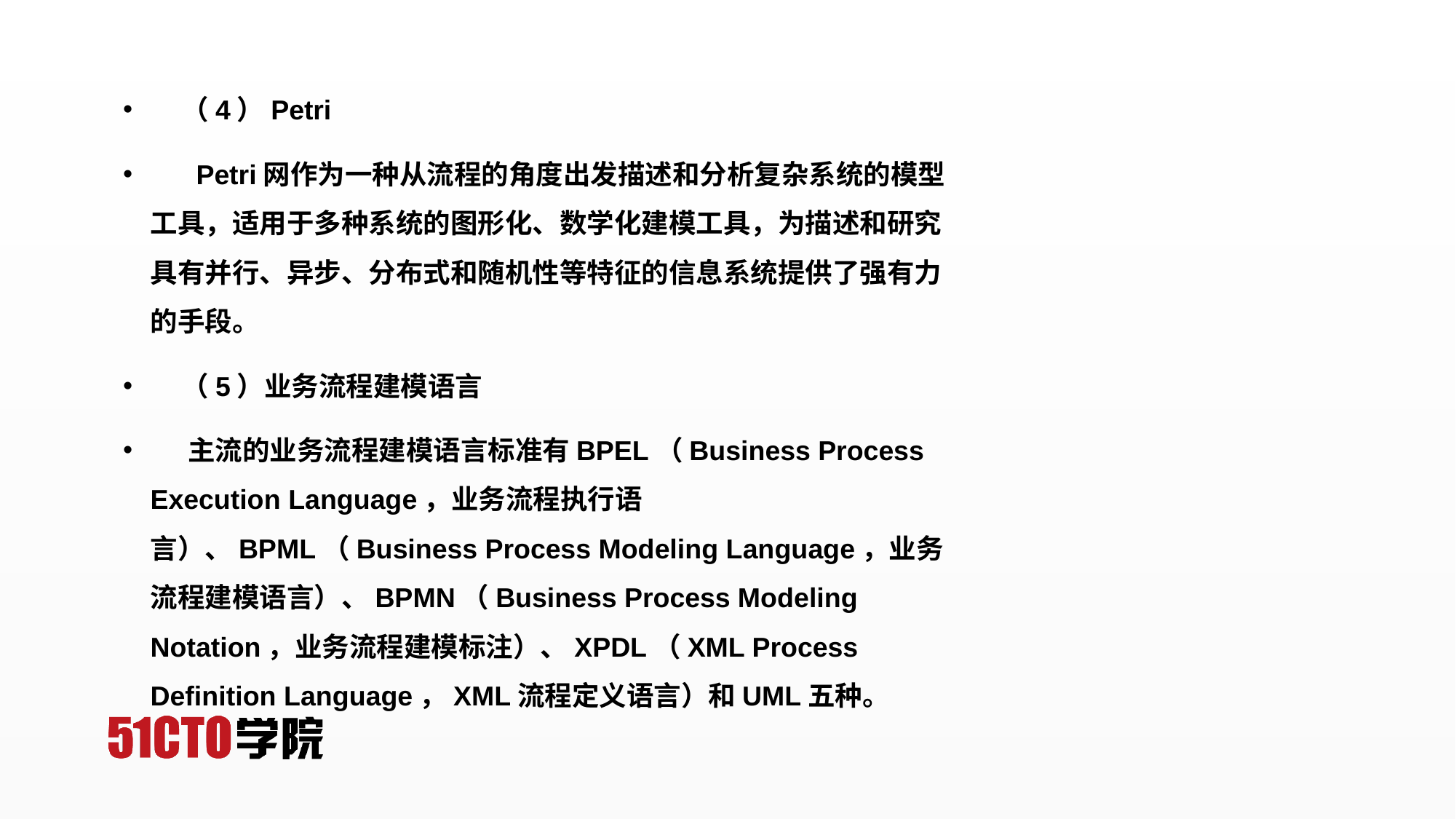

（4）Petri
      Petri网作为一种从流程的角度出发描述和分析复杂系统的模型工具，适用于多种系统的图形化、数学化建模工具，为描述和研究具有并行、异步、分布式和随机性等特征的信息系统提供了强有力的手段。
    （5）业务流程建模语言
     主流的业务流程建模语言标准有BPEL（Business Process Execution Language，业务流程执行语言）、BPML（Business Process Modeling Language，业务流程建模语言）、BPMN（Business Process Modeling Notation，业务流程建模标注）、XPDL（XML Process Definition Language，XML流程定义语言）和UML五种。